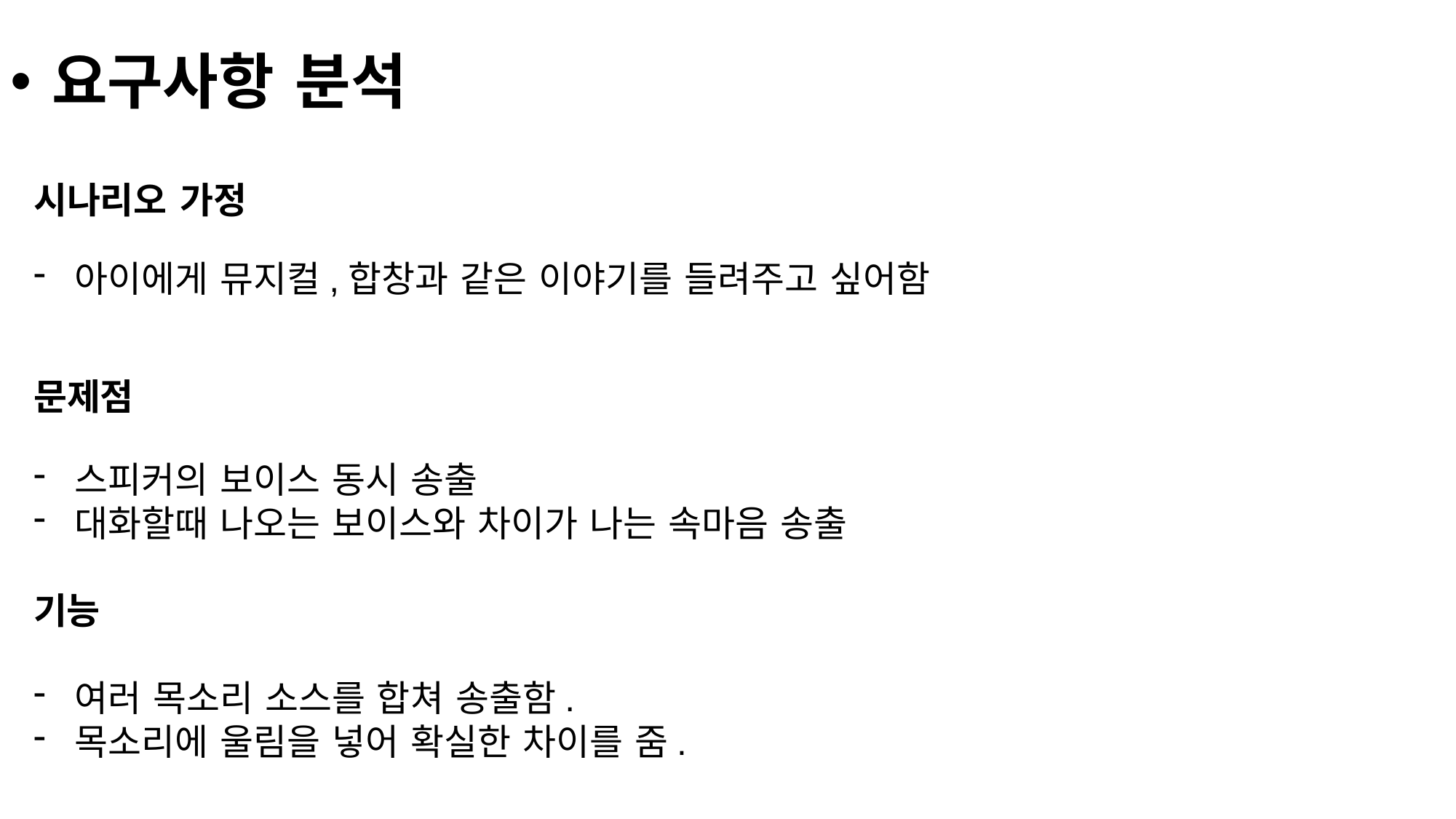

요구사항 분석
시나리오 가정

아이에게 뮤지컬,합창과 같은 이야기를 들려주고 싶어함

문제점

스피커의 보이스 동시 송출
대화할때 나오는 보이스와 차이가 나는 속마음 송출

기능

여러 목소리 소스를 합쳐 송출함.
목소리에 울림을 넣어 확실한 차이를 줌.